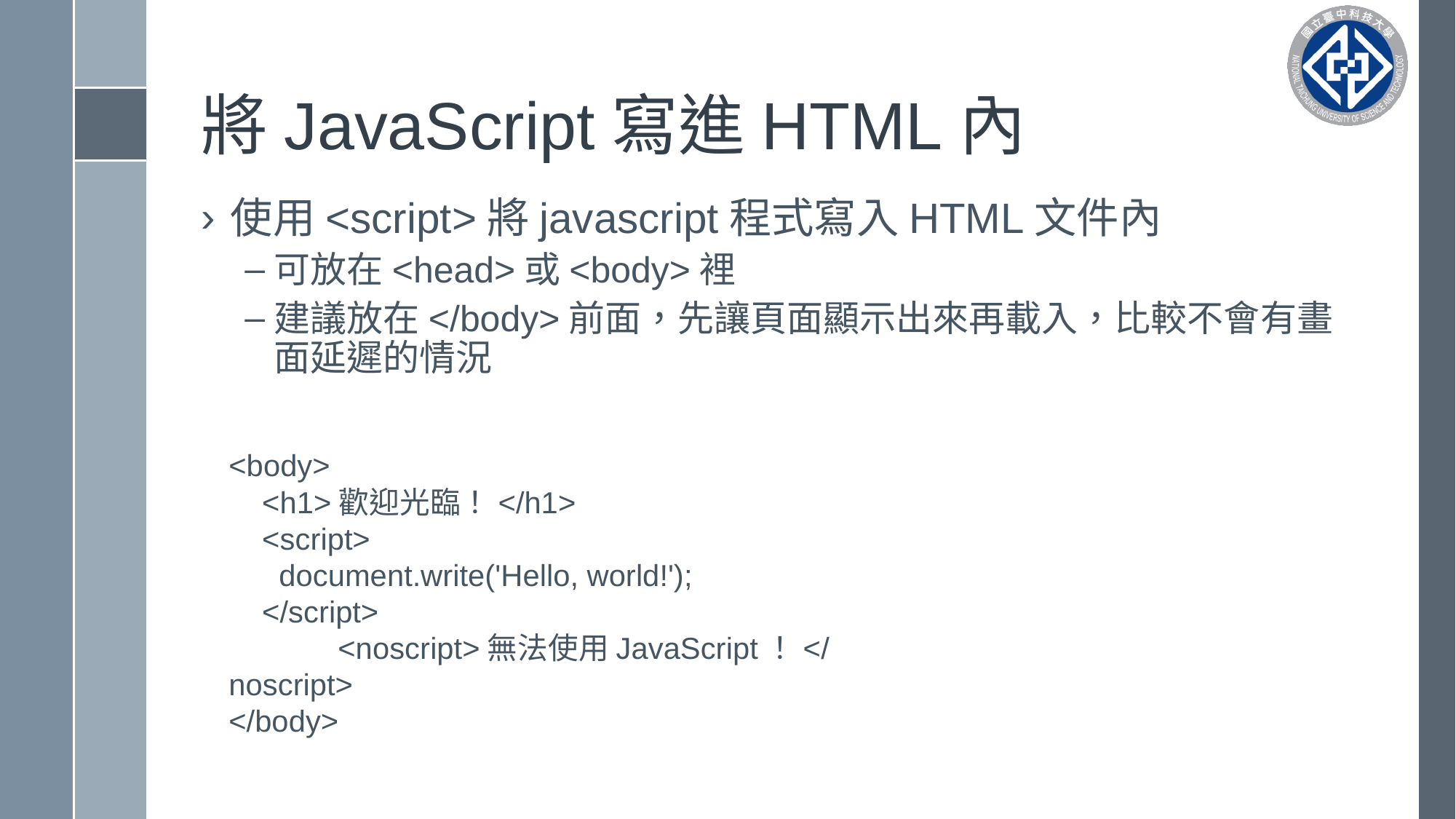

# 將JavaScript寫進HTML內
使用<script>將javascript程式寫入HTML文件內
可放在<head>或<body>裡
建議放在</body>前面，先讓頁面顯示出來再載入，比較不會有畫面延遲的情況
<body>
    <h1>歡迎光臨！</h1>
    <script>
      document.write('Hello, world!');
    </script>
	<noscript>無法使用JavaScript！</noscript>
</body>